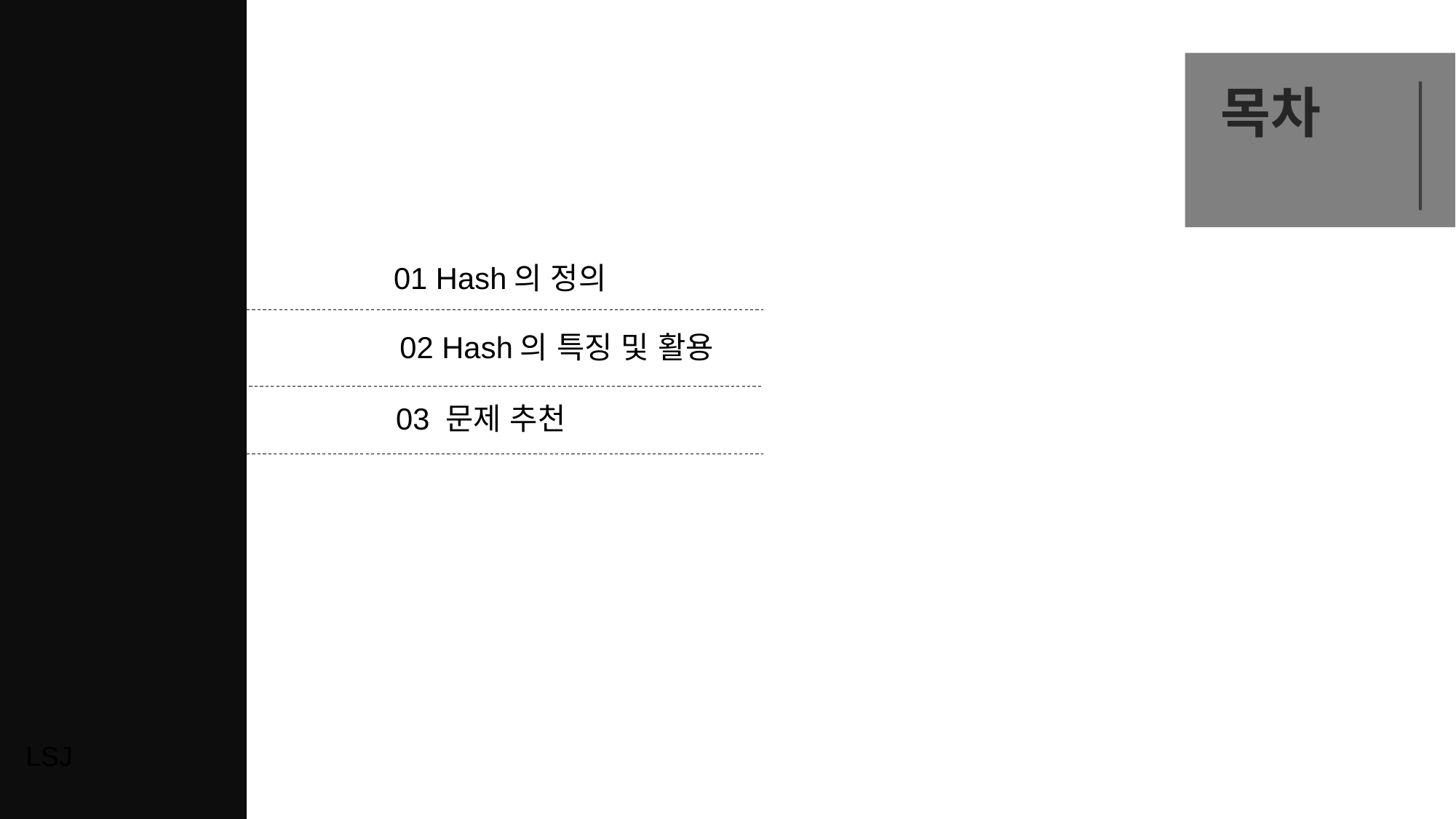

목차

01 Hash의 정의
02 Hash의 특징 및 활용
03 문제 추천
LSJ